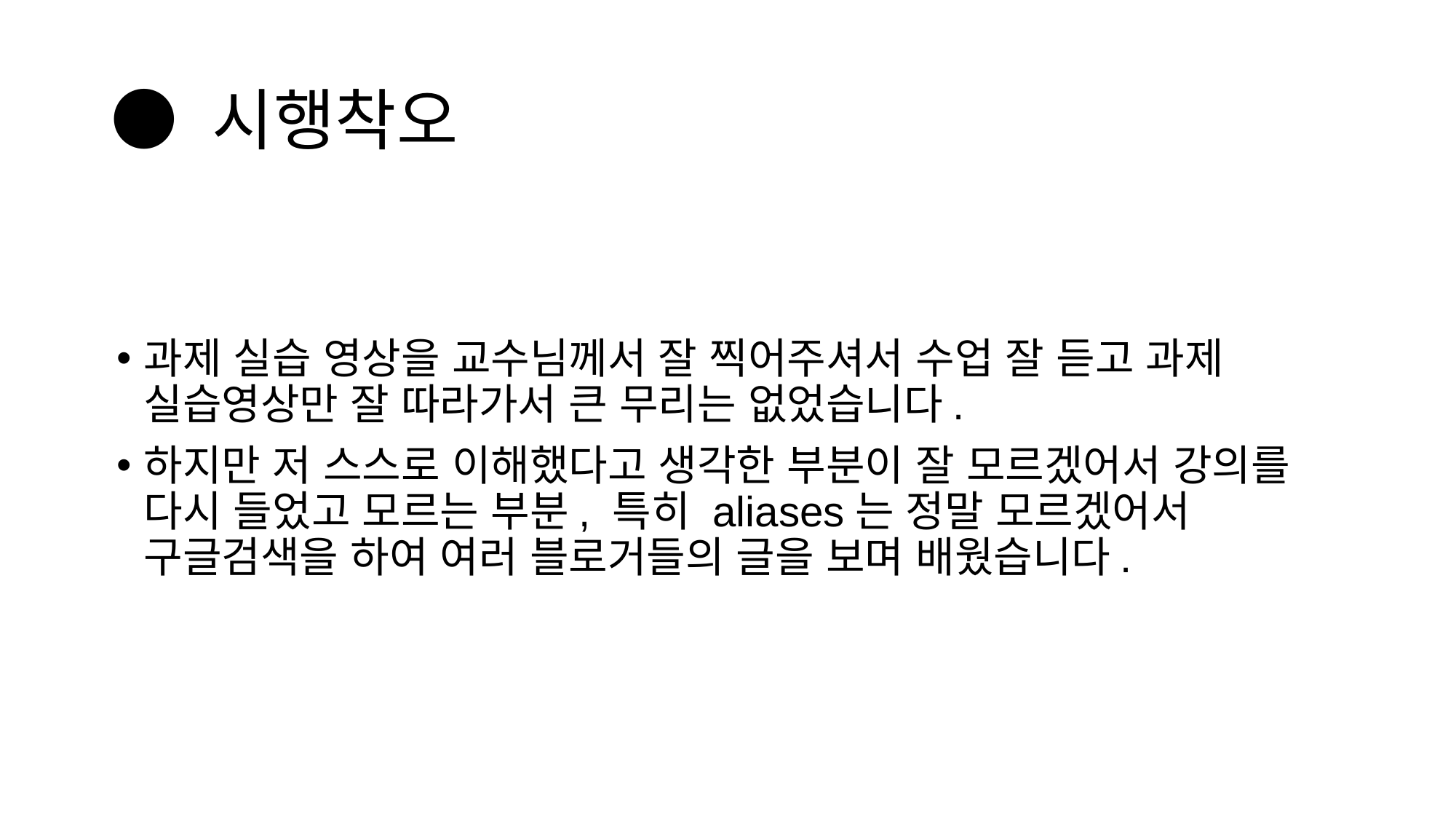

# ● 시행착오
과제 실습 영상을 교수님께서 잘 찍어주셔서 수업 잘 듣고 과제 실습영상만 잘 따라가서 큰 무리는 없었습니다.
하지만 저 스스로 이해했다고 생각한 부분이 잘 모르겠어서 강의를 다시 들었고 모르는 부분, 특히 aliases는 정말 모르겠어서 구글검색을 하여 여러 블로거들의 글을 보며 배웠습니다.